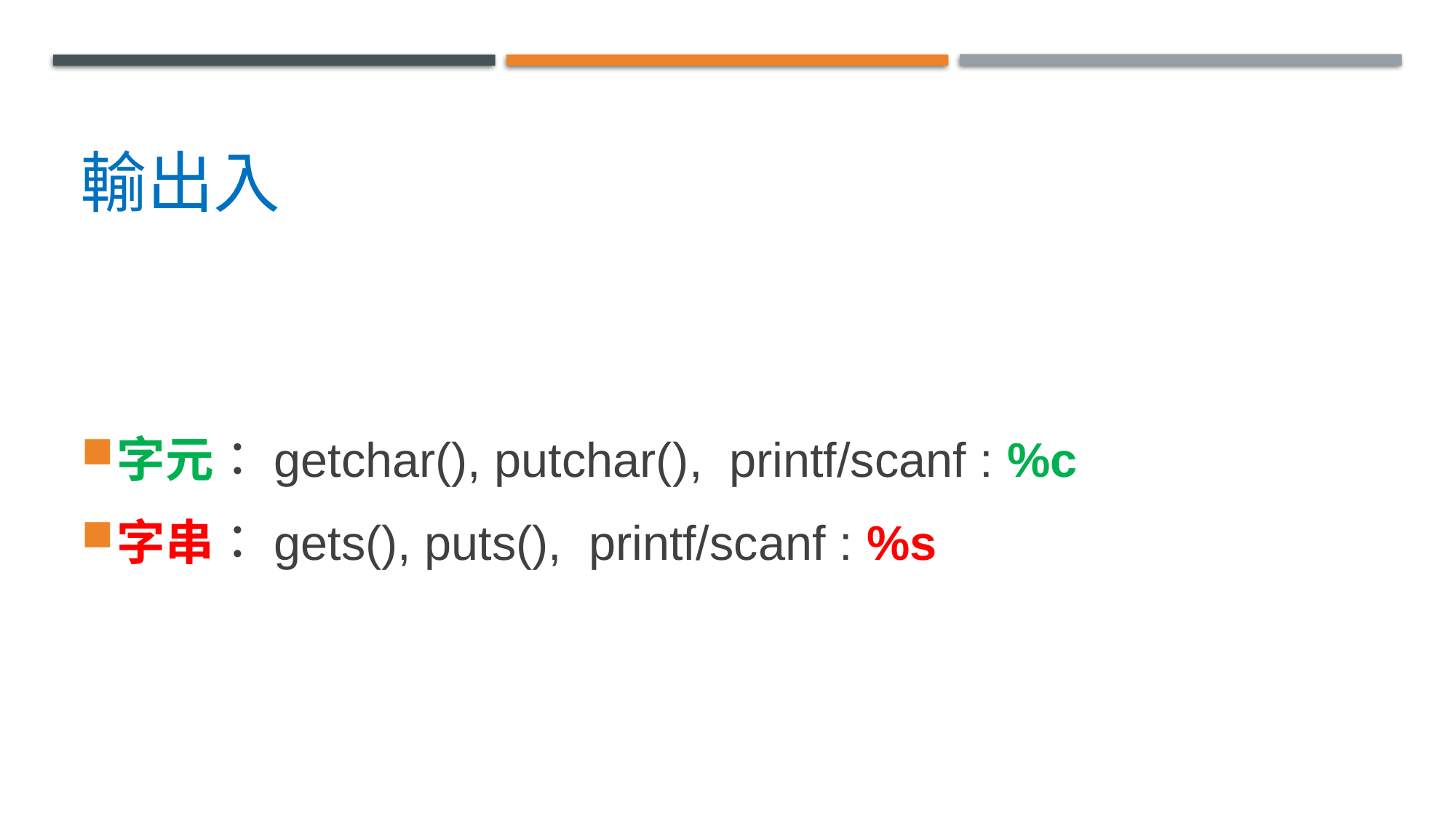

# 輸出入
字元：getchar(), putchar(),  printf/scanf : %c
字串：gets(), puts(),  printf/scanf : %s